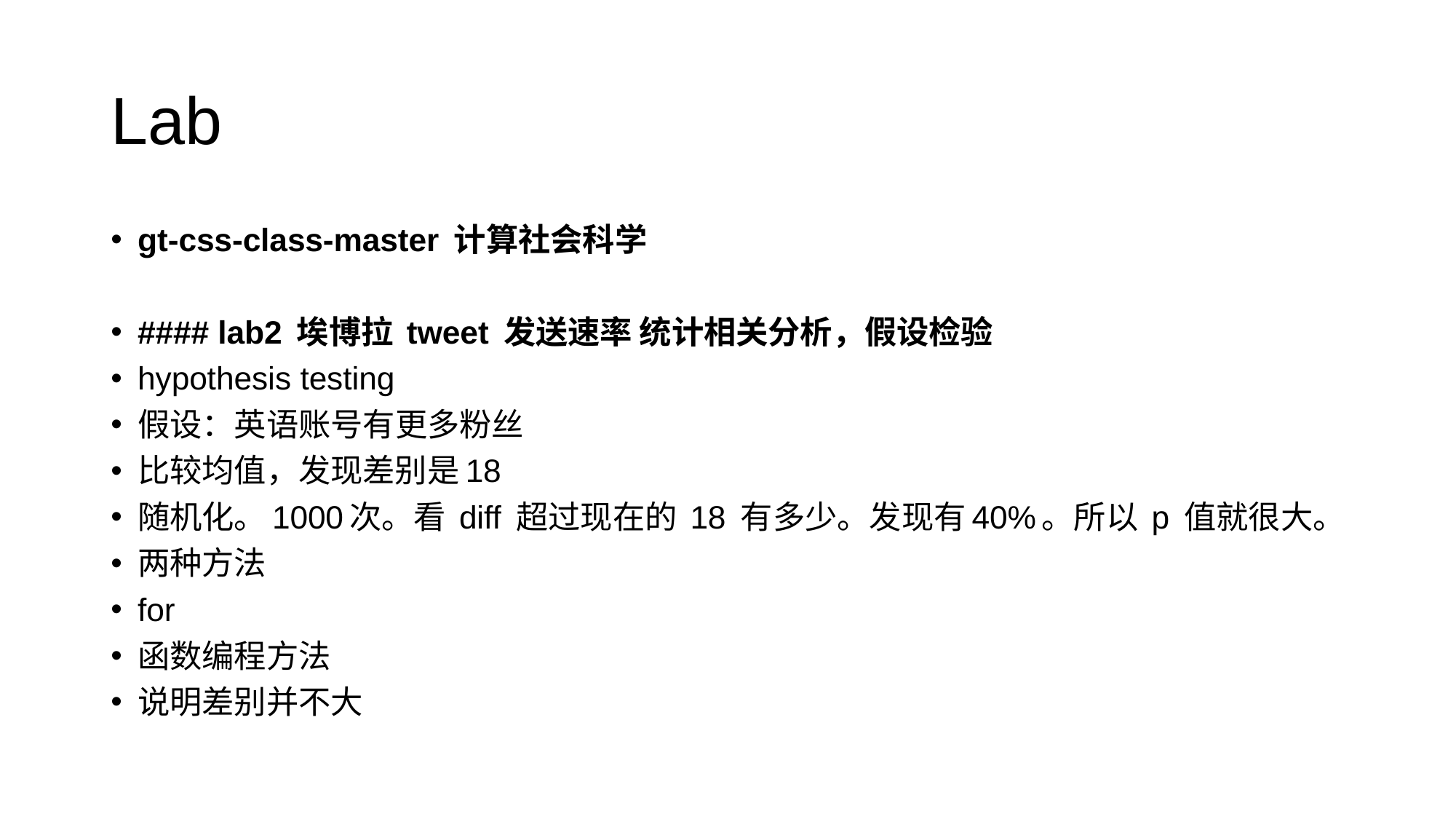

# Lab
gt-css-class-master 计算社会科学

#### lab2 埃博拉 tweet 发送速率 统计相关分析，假设检验
hypothesis testing
假设：英语账号有更多粉丝
比较均值，发现差别是18
随机化。1000次。看 diff 超过现在的 18 有多少。发现有40%。所以 p 值就很大。
两种方法
for
函数编程方法
说明差别并不大